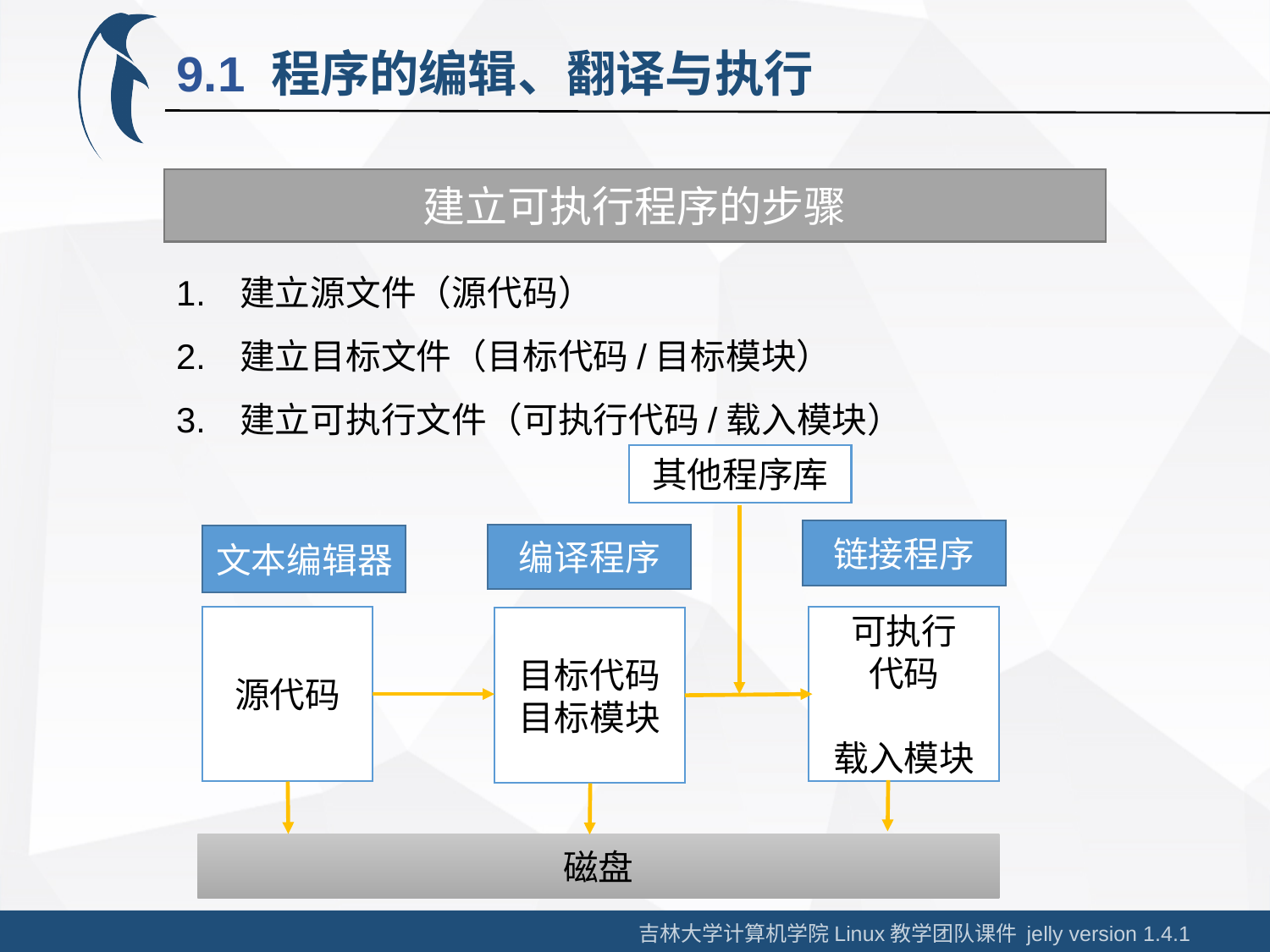

9.1 程序的编辑、翻译与执行
建立可执行程序的步骤
建立源文件（源代码）
建立目标文件（目标代码/目标模块）
建立可执行文件（可执行代码/载入模块）
其他程序库
链接程序
编译程序
文本编辑器
源代码
可执行
代码

载入模块
目标代码
目标模块
磁盘